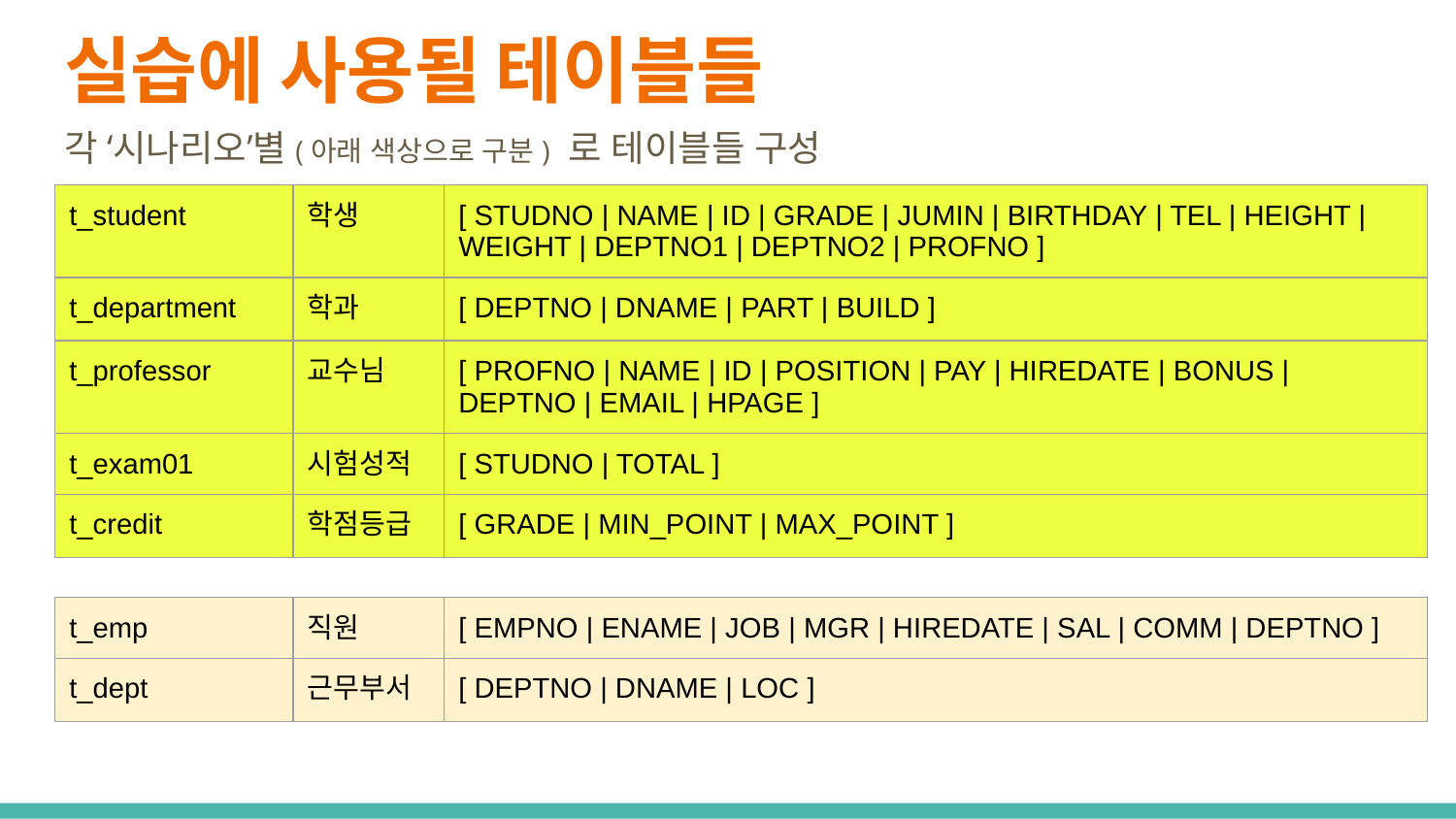

# 실습에 사용될 테이블들
각 ‘시나리오’별(아래 색상으로 구분) 로 테이블들 구성
| t\_student | 학생 | [ STUDNO | NAME | ID | GRADE | JUMIN | BIRTHDAY | TEL | HEIGHT | WEIGHT | DEPTNO1 | DEPTNO2 | PROFNO ] |
| --- | --- | --- |
| t\_department | 학과 | [ DEPTNO | DNAME | PART | BUILD ] |
| t\_professor | 교수님 | [ PROFNO | NAME | ID | POSITION | PAY | HIREDATE | BONUS | DEPTNO | EMAIL | HPAGE ] |
| t\_exam01 | 시험성적 | [ STUDNO | TOTAL ] |
| t\_credit | 학점등급 | [ GRADE | MIN\_POINT | MAX\_POINT ] |
| t\_emp | 직원 | [ EMPNO | ENAME | JOB | MGR | HIREDATE | SAL | COMM | DEPTNO ] |
| --- | --- | --- |
| t\_dept | 근무부서 | [ DEPTNO | DNAME | LOC ] |